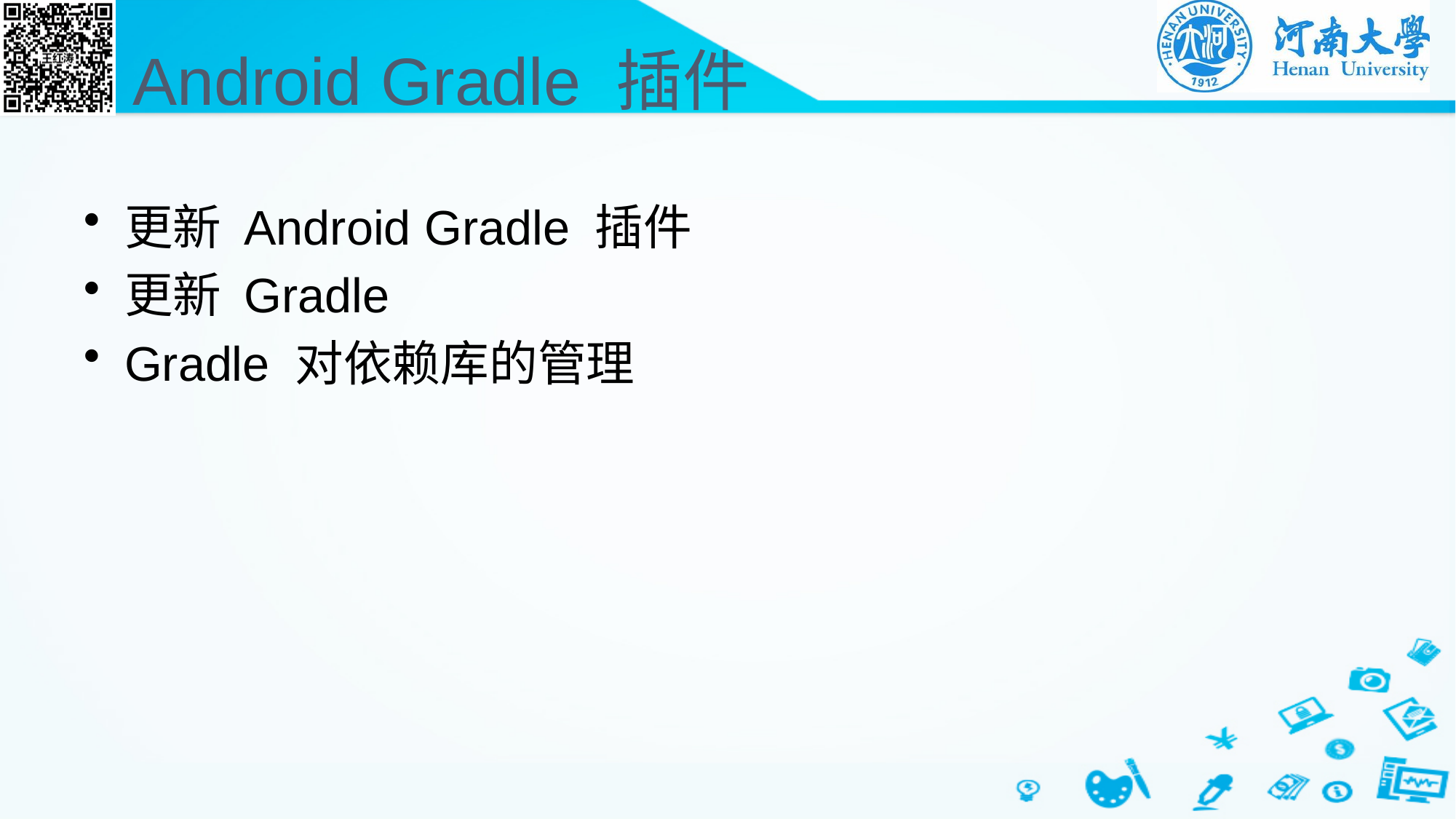

# Android Gradle 插件
更新 Android Gradle 插件
更新 Gradle
Gradle 对依赖库的管理